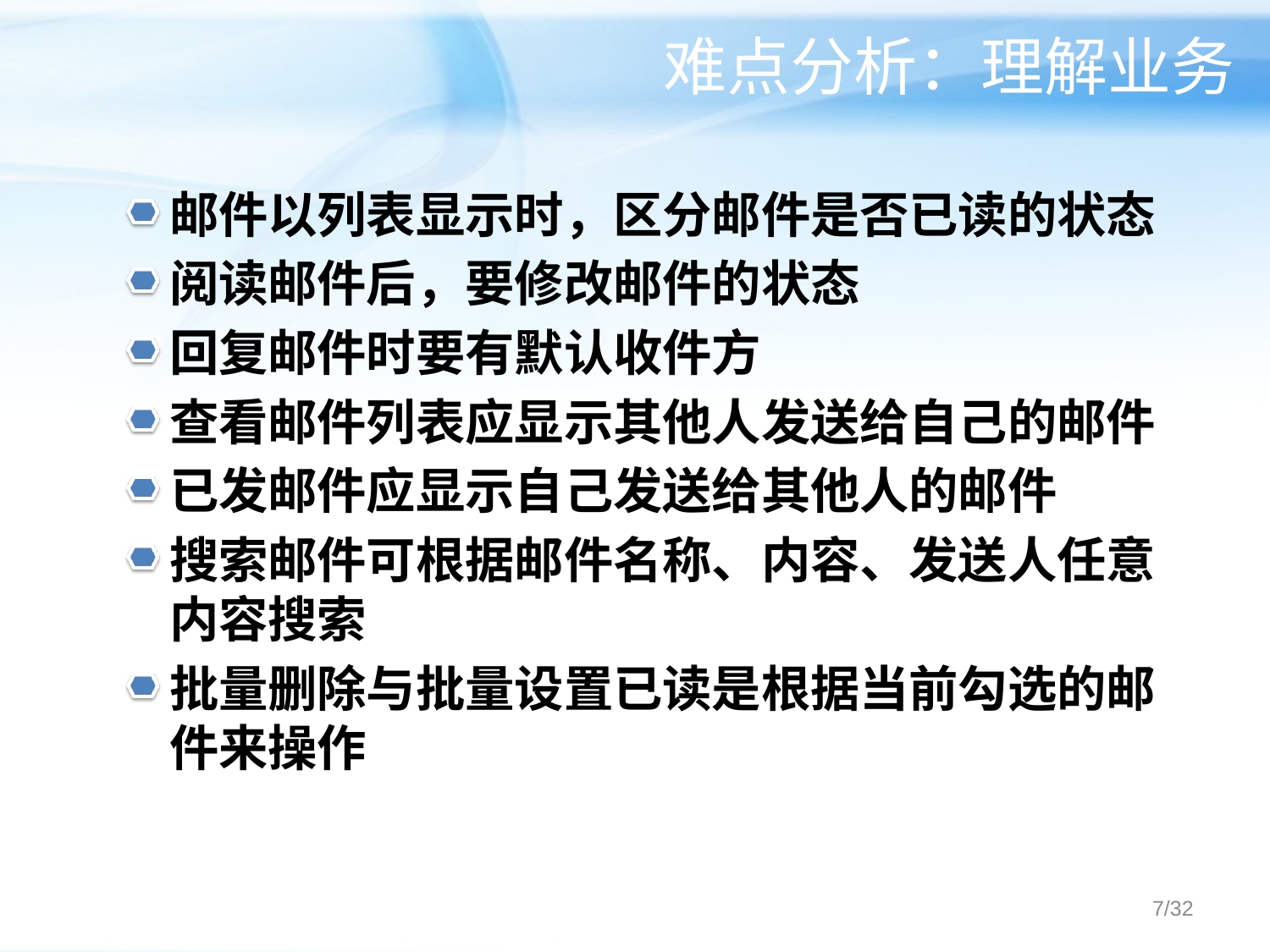

# 难点分析：理解业务
邮件以列表显示时，区分邮件是否已读的状态
阅读邮件后，要修改邮件的状态
回复邮件时要有默认收件方
查看邮件列表应显示其他人发送给自己的邮件
已发邮件应显示自己发送给其他人的邮件
搜索邮件可根据邮件名称、内容、发送人任意内容搜索
批量删除与批量设置已读是根据当前勾选的邮件来操作

7/32